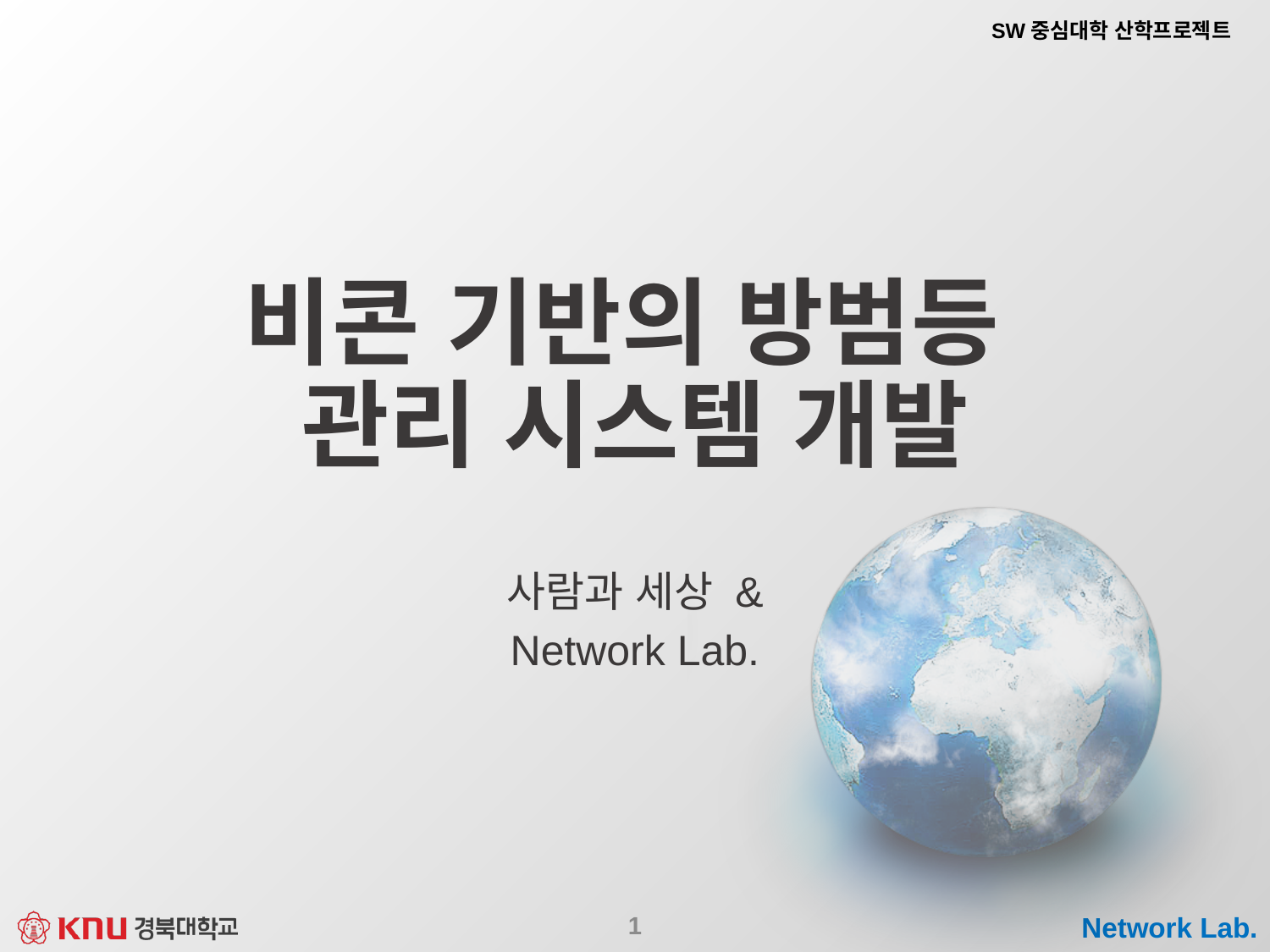

# 비콘 기반의 방범등 관리 시스템 개발

사람과 세상 &
Network Lab.
1